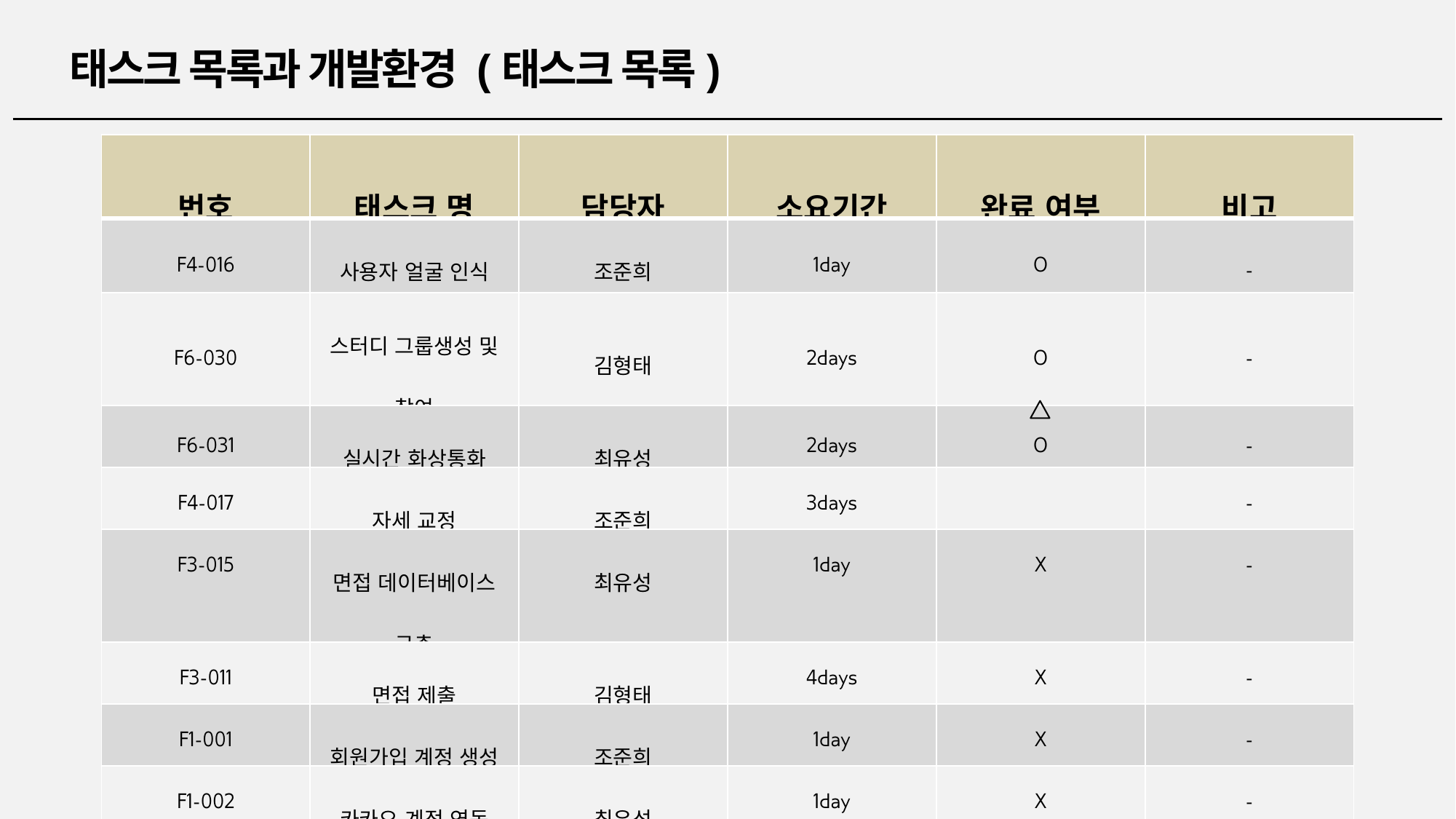

태스크 목록과 개발환경 (태스크 목록)
| 번호 | 태스크 명 | 담당자 | 소요기간 | 완료 여부 | 비고 |
| --- | --- | --- | --- | --- | --- |
| F4-016 | 사용자 얼굴 인식 | 조준희 | 1day | O | - |
| F6-030 | 스터디 그룹생성 및 참여 | 김형태 | 2days | O | - |
| F6-031 | 실시간 화상통화 | 최유성 | 2days | O | - |
| F4-017 | 자세 교정 | 조준희 | 3days |  | - |
| F3-015 | 면접 데이터베이스 구축 | 최유성 | 1day | X | - |
| F3-011 | 면접 제출 | 김형태 | 4days | X | - |
| F1-001 | 회원가입 계정 생성 | 조준희 | 1day | X | - |
| F1-002 | 카카오 계정 연동 | 최유성 | 1day | X | - |
| 계획대비 개발 진도율 : 43.3 % |  |  |  |  |  |